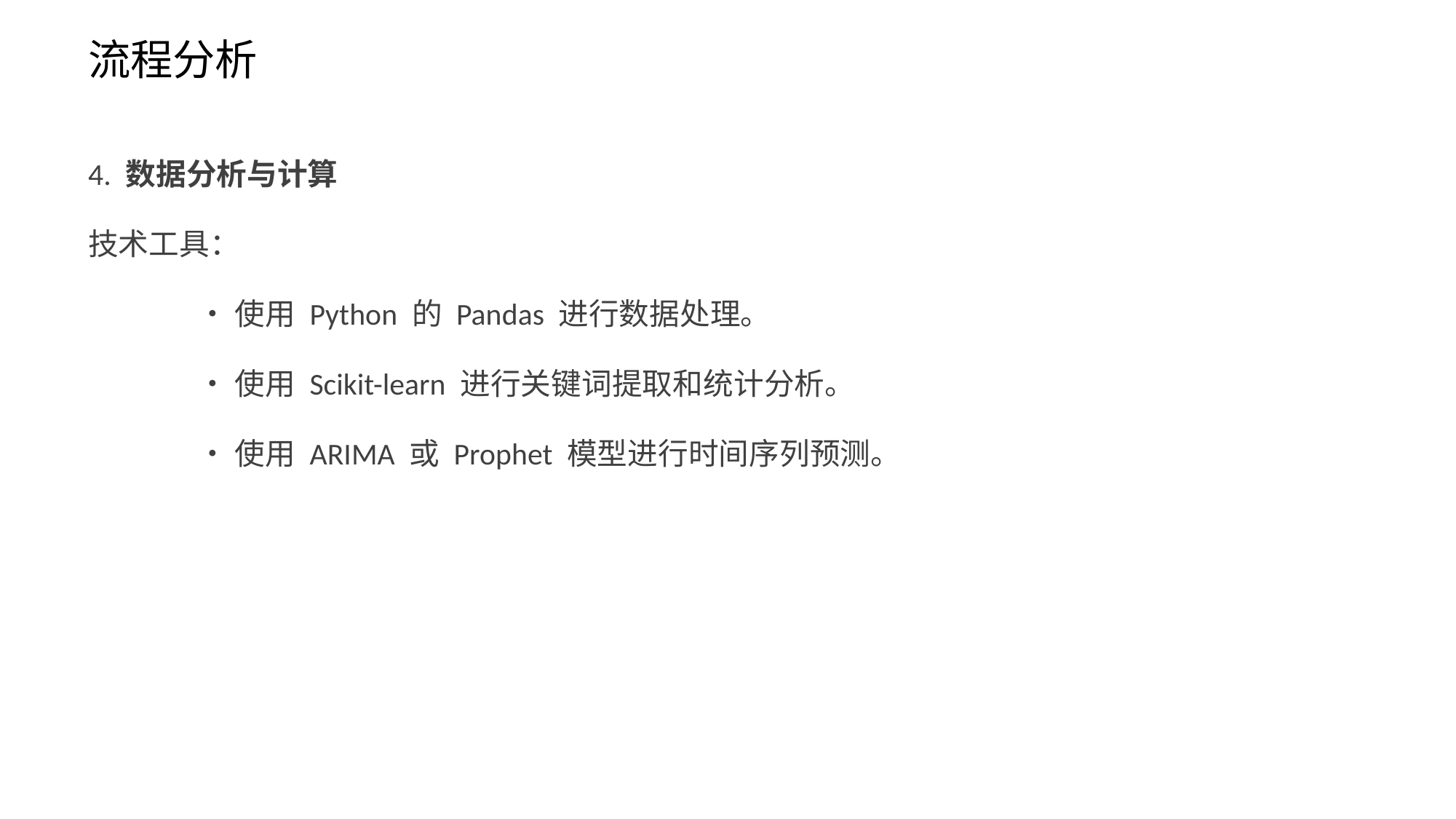

# 流程分析
4. 数据分析与计算
技术工具：
	•使用 Python 的 Pandas 进行数据处理。
	•使用 Scikit-learn 进行关键词提取和统计分析。
	•使用 ARIMA 或 Prophet 模型进行时间序列预测。